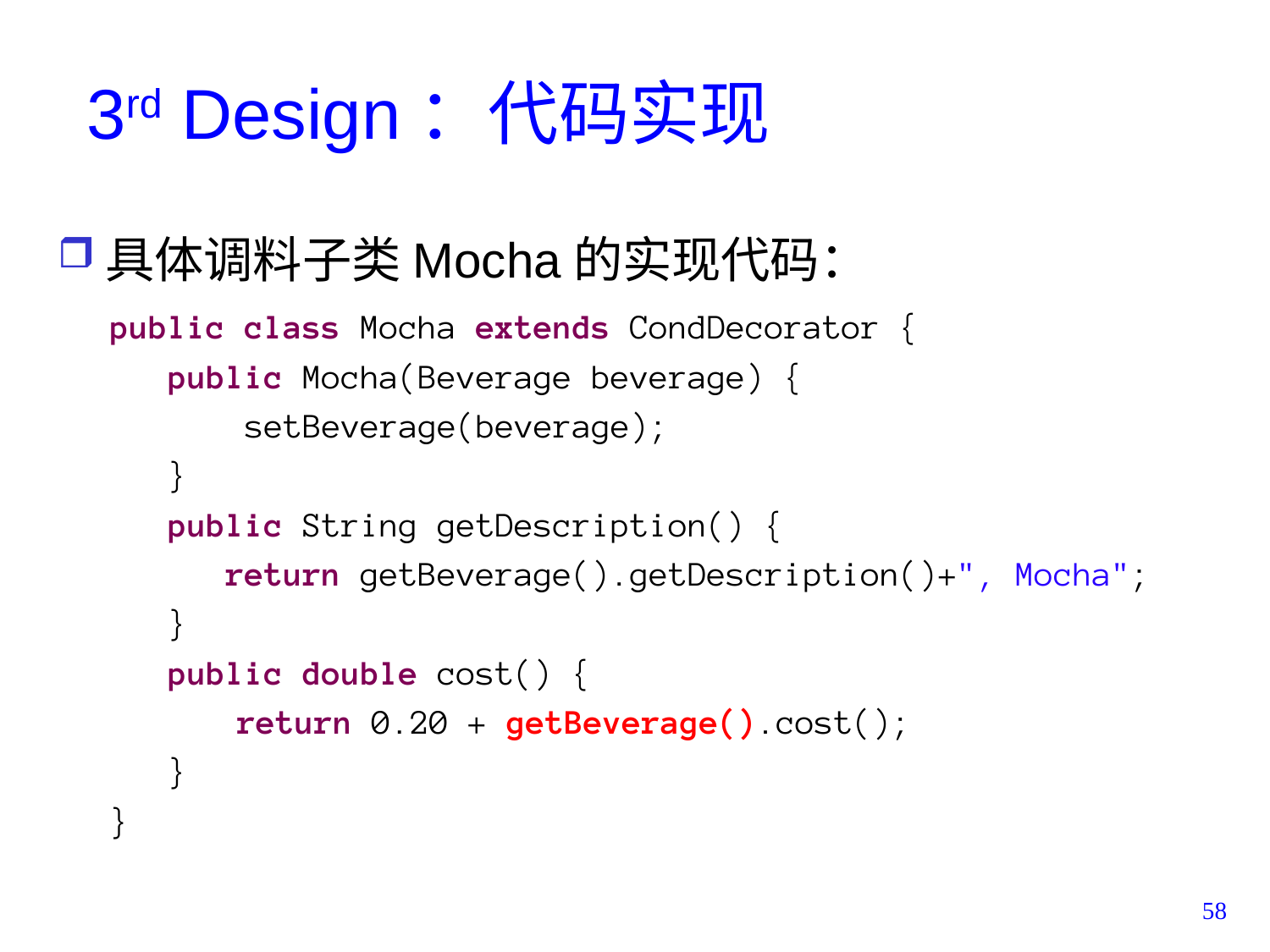

# 3rd Design：代码实现
具体调料子类Mocha的实现代码：
public class Mocha extends CondDecorator {
   public Mocha(Beverage beverage) {
       setBeverage(beverage);
   }
   public String getDescription() {
      return getBeverage().getDescription()+", Mocha";
   }
   public double cost() {
	return 0.20 + getBeverage().cost();
   }
}
58